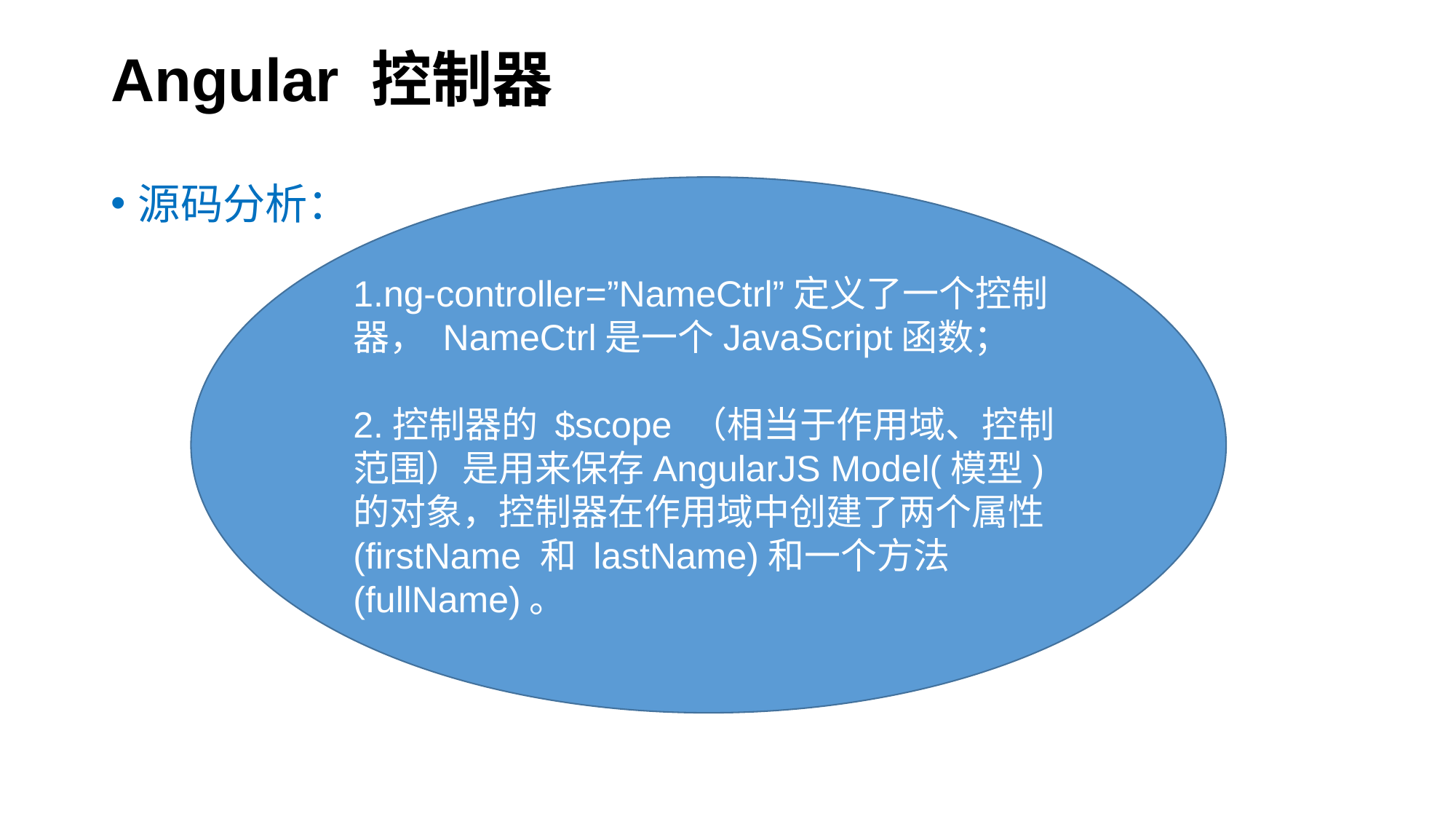

# Angular 控制器
源码分析：

1.ng-controller=”NameCtrl”定义了一个控制器， NameCtrl是一个JavaScript函数；

2.控制器的 $scope （相当于作用域、控制范围）是用来保存AngularJS Model(模型)的对象，控制器在作用域中创建了两个属性 (firstName 和 lastName)和一个方法(fullName)。